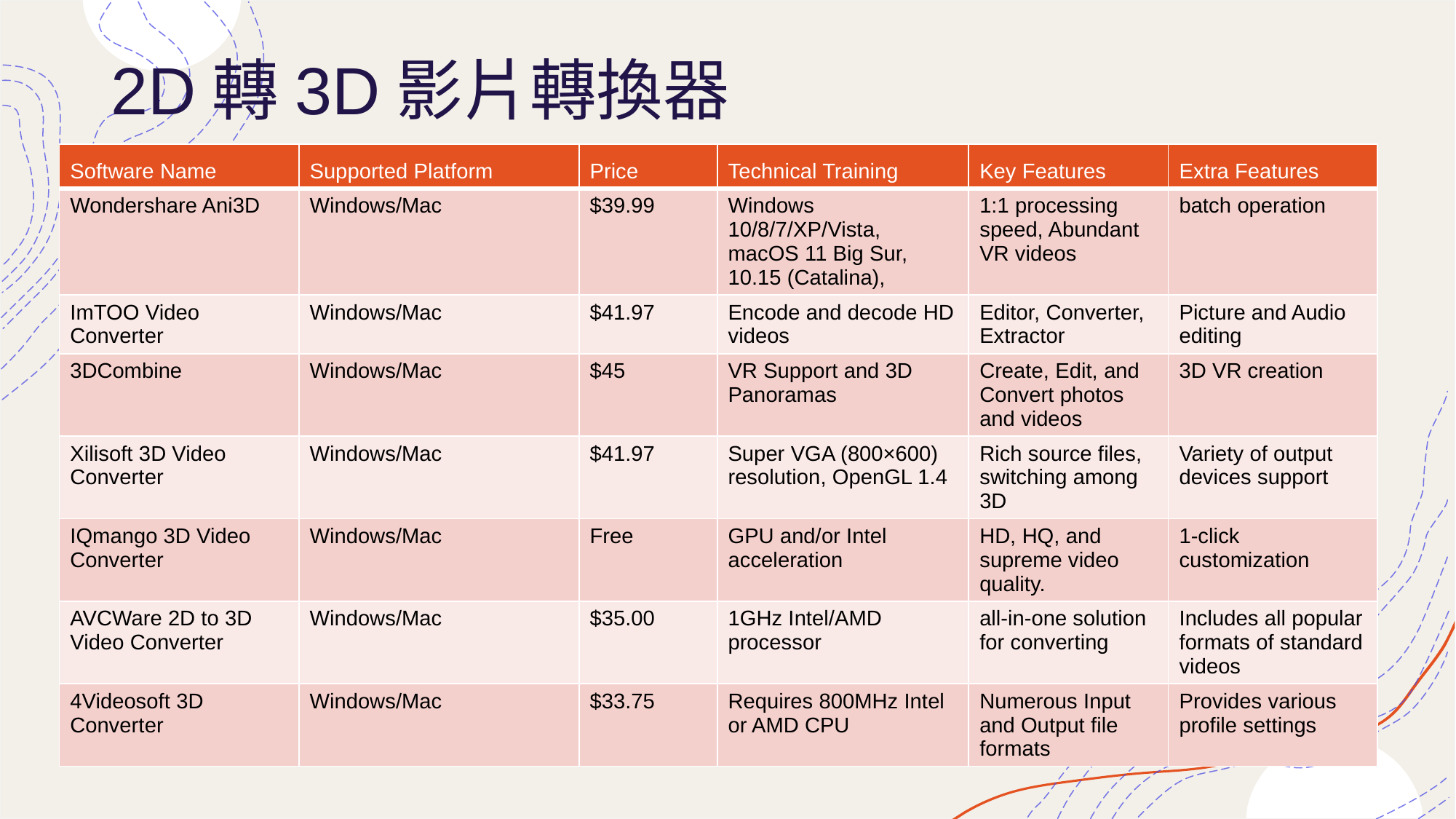

# 2D轉3D影片轉換器
| Software Name | Supported Platform | Price | Technical Training | Key Features | Extra Features |
| --- | --- | --- | --- | --- | --- |
| Wondershare Ani3D | Windows/Mac | $39.99 | Windows 10/8/7/XP/Vista, macOS 11 Big Sur, 10.15 (Catalina), | 1:1 processing speed, Abundant VR videos | batch operation |
| ImTOO Video Converter | Windows/Mac | $41.97 | Encode and decode HD videos | Editor, Converter, Extractor | Picture and Audio editing |
| 3DCombine | Windows/Mac | $45 | VR Support and 3D Panoramas | Create, Edit, and Convert photos and videos | 3D VR creation |
| Xilisoft 3D Video Converter | Windows/Mac | $41.97 | Super VGA (800×600) resolution, OpenGL 1.4 | Rich source files, switching among 3D | Variety of output devices support |
| IQmango 3D Video Converter | Windows/Mac | Free | GPU and/or Intel acceleration | HD, HQ, and supreme video quality. | 1-click customization |
| AVCWare 2D to 3D Video Converter | Windows/Mac | $35.00 | 1GHz Intel/AMD processor | all-in-one solution for converting | Includes all popular formats of standard videos |
| 4Videosoft 3D Converter | Windows/Mac | $33.75 | Requires 800MHz Intel or AMD CPU | Numerous Input and Output file formats | Provides various profile settings |